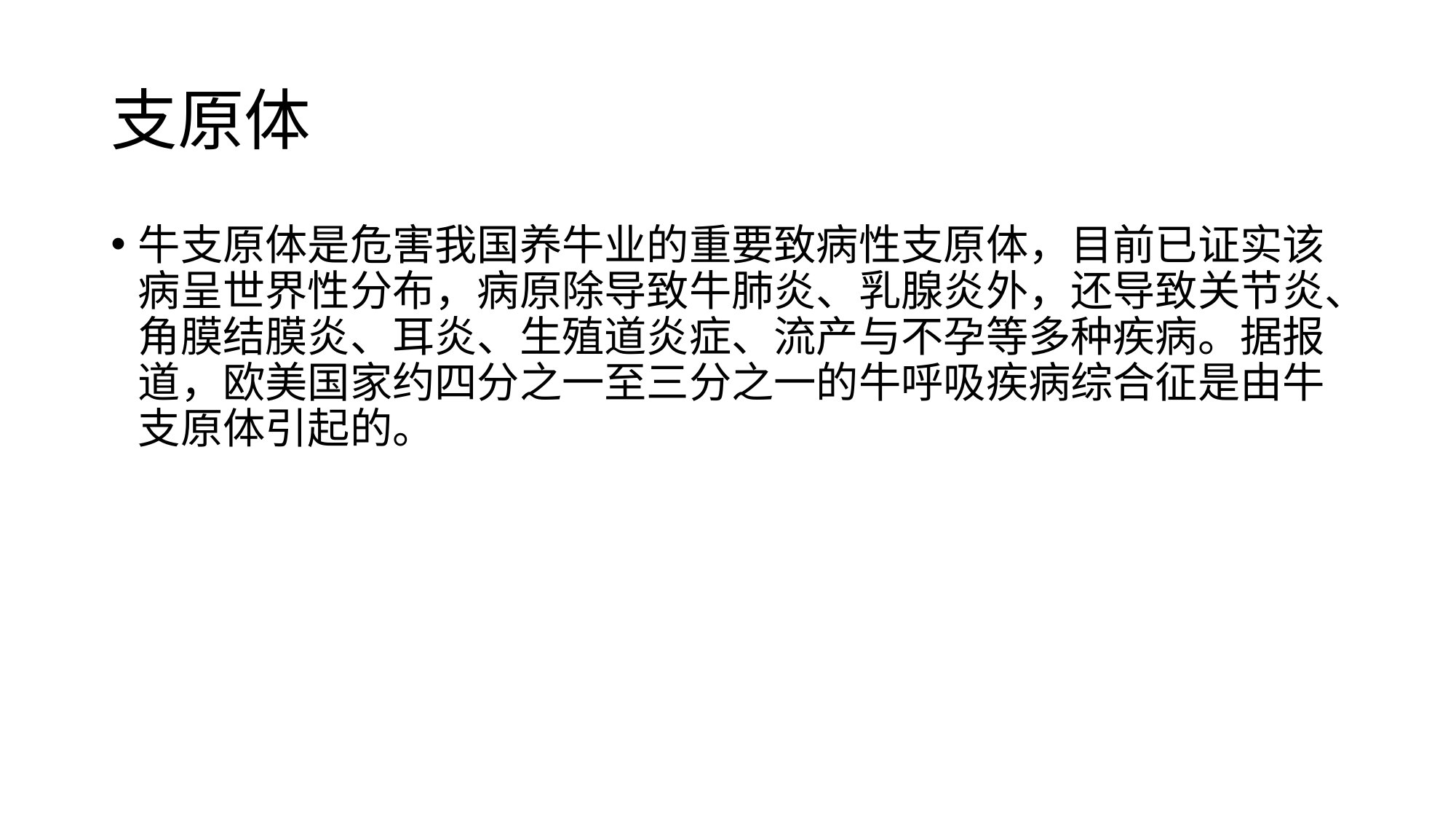

# 支原体
牛支原体是危害我国养牛业的重要致病性支原体，目前已证实该病呈世界性分布，病原除导致牛肺炎、乳腺炎外，还导致关节炎、角膜结膜炎、耳炎、生殖道炎症、流产与不孕等多种疾病。据报道，欧美国家约四分之一至三分之一的牛呼吸疾病综合征是由牛支原体引起的。